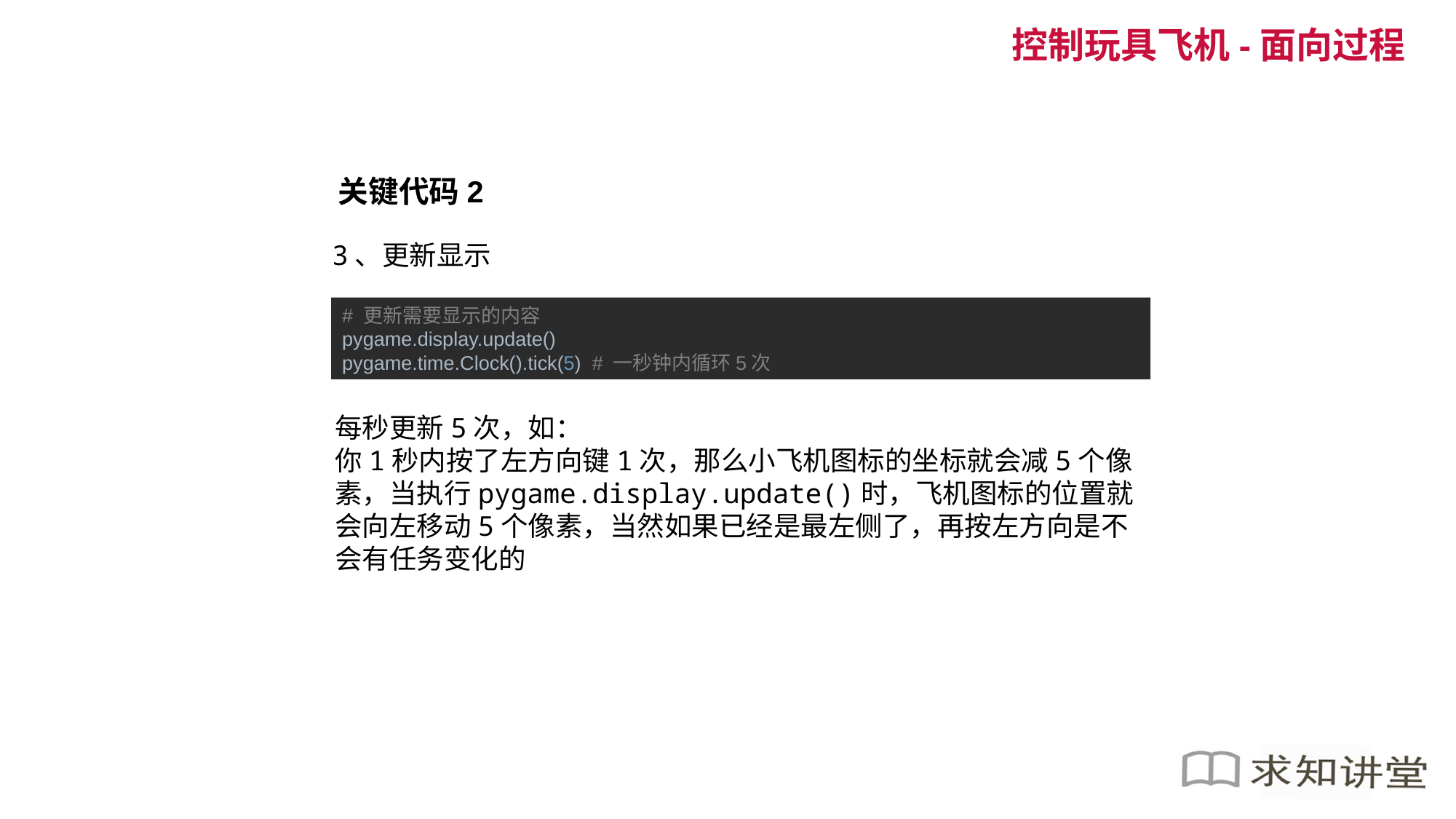

控制玩具飞机-面向过程
关键代码2
3、更新显示
# 更新需要显示的内容 pygame.display.update() pygame.time.Clock().tick(5)  # 一秒钟内循环5次
每秒更新5次，如：
你1秒内按了左方向键1次，那么小飞机图标的坐标就会减5个像素，当执行pygame.display.update()时，飞机图标的位置就会向左移动5个像素，当然如果已经是最左侧了，再按左方向是不会有任务变化的